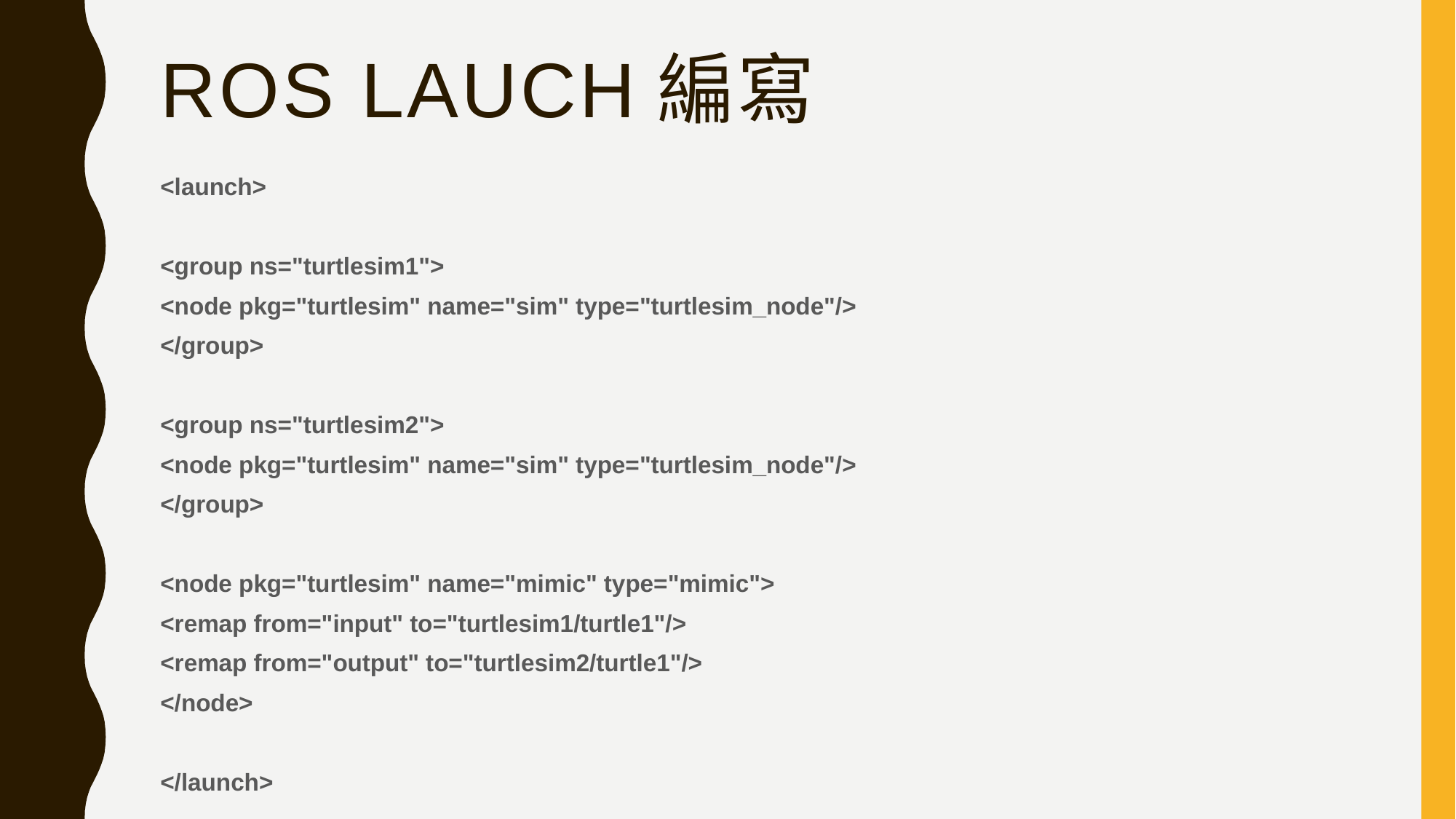

# ROS lauch編寫
<launch>

<group ns="turtlesim1">
<node pkg="turtlesim" name="sim" type="turtlesim_node"/>
</group>

<group ns="turtlesim2">
<node pkg="turtlesim" name="sim" type="turtlesim_node"/>
</group>

<node pkg="turtlesim" name="mimic" type="mimic">
<remap from="input" to="turtlesim1/turtle1"/>
<remap from="output" to="turtlesim2/turtle1"/>
</node>

</launch>